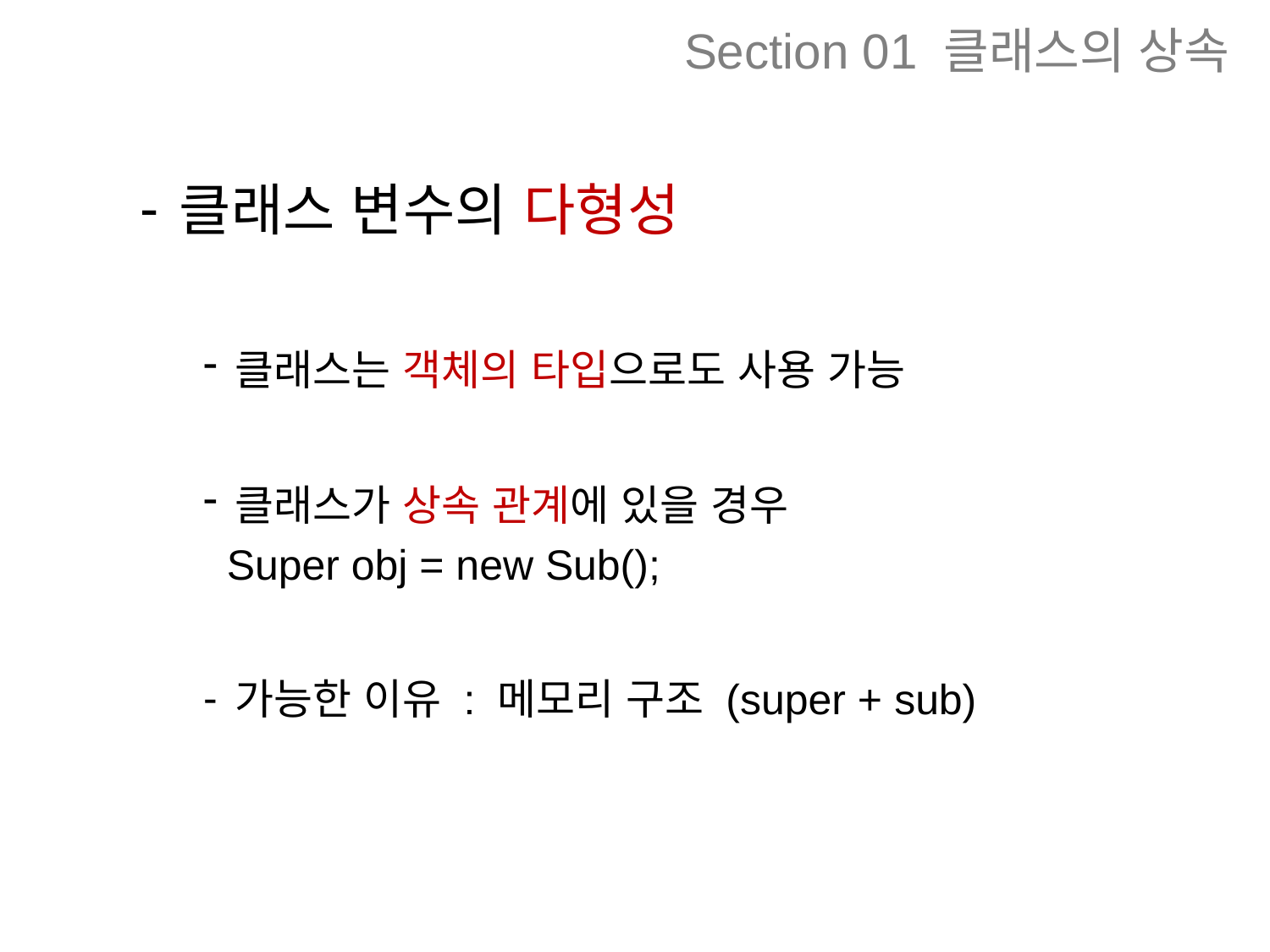

# Section 01 클래스의 상속

클래스 변수의 다형성

클래스는 객체의 타입으로도 사용 가능

클래스가 상속 관계에 있을 경우
  Super obj = new Sub();

가능한 이유 : 메모리 구조 (super + sub)